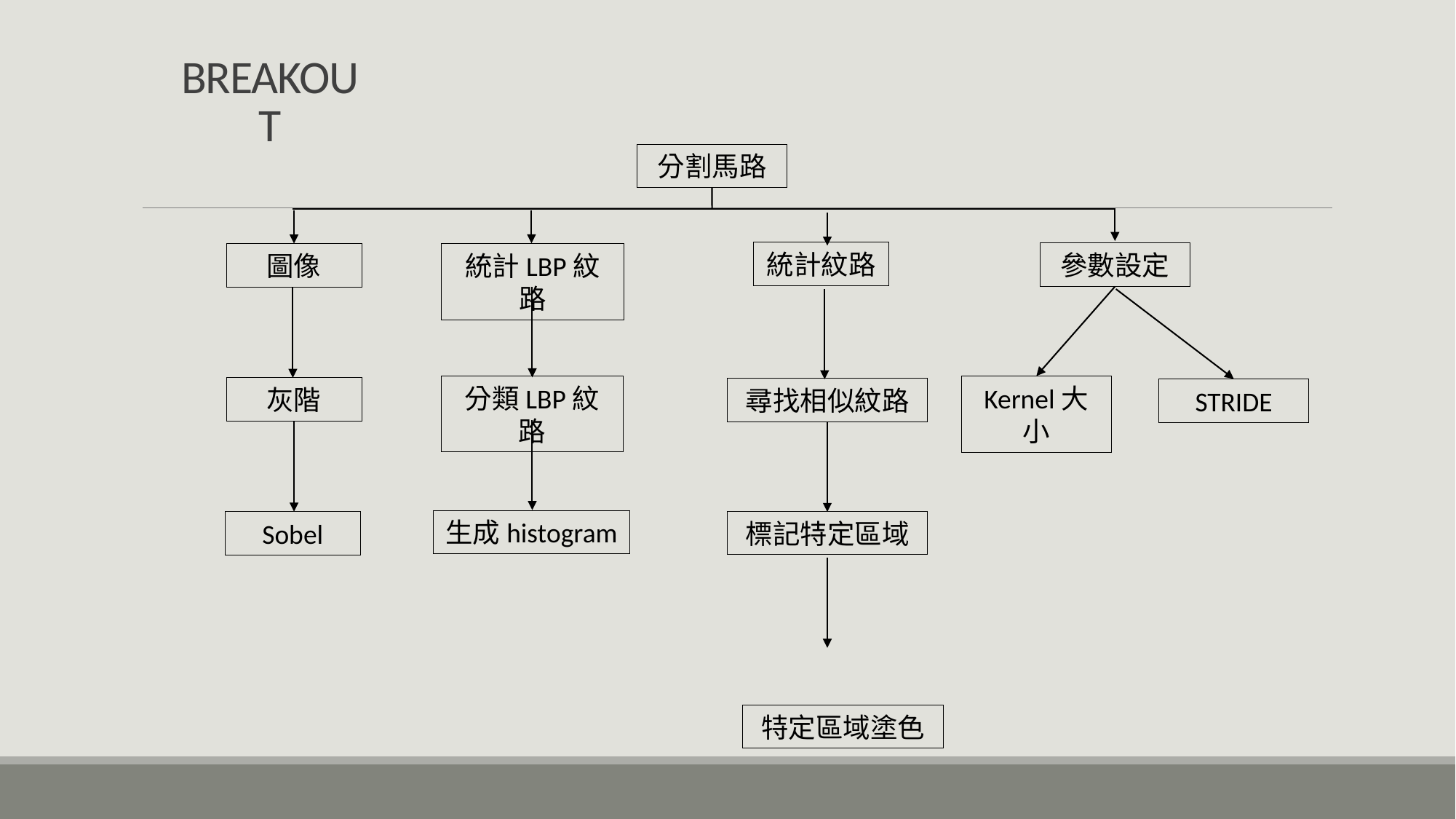

# BREAKOUT
分割馬路
統計紋路
參數設定
圖像
統計LBP紋路
分類LBP紋路
Kernel大小
灰階
尋找相似紋路
STRIDE
生成histogram
標記特定區域
Sobel
特定區域塗色